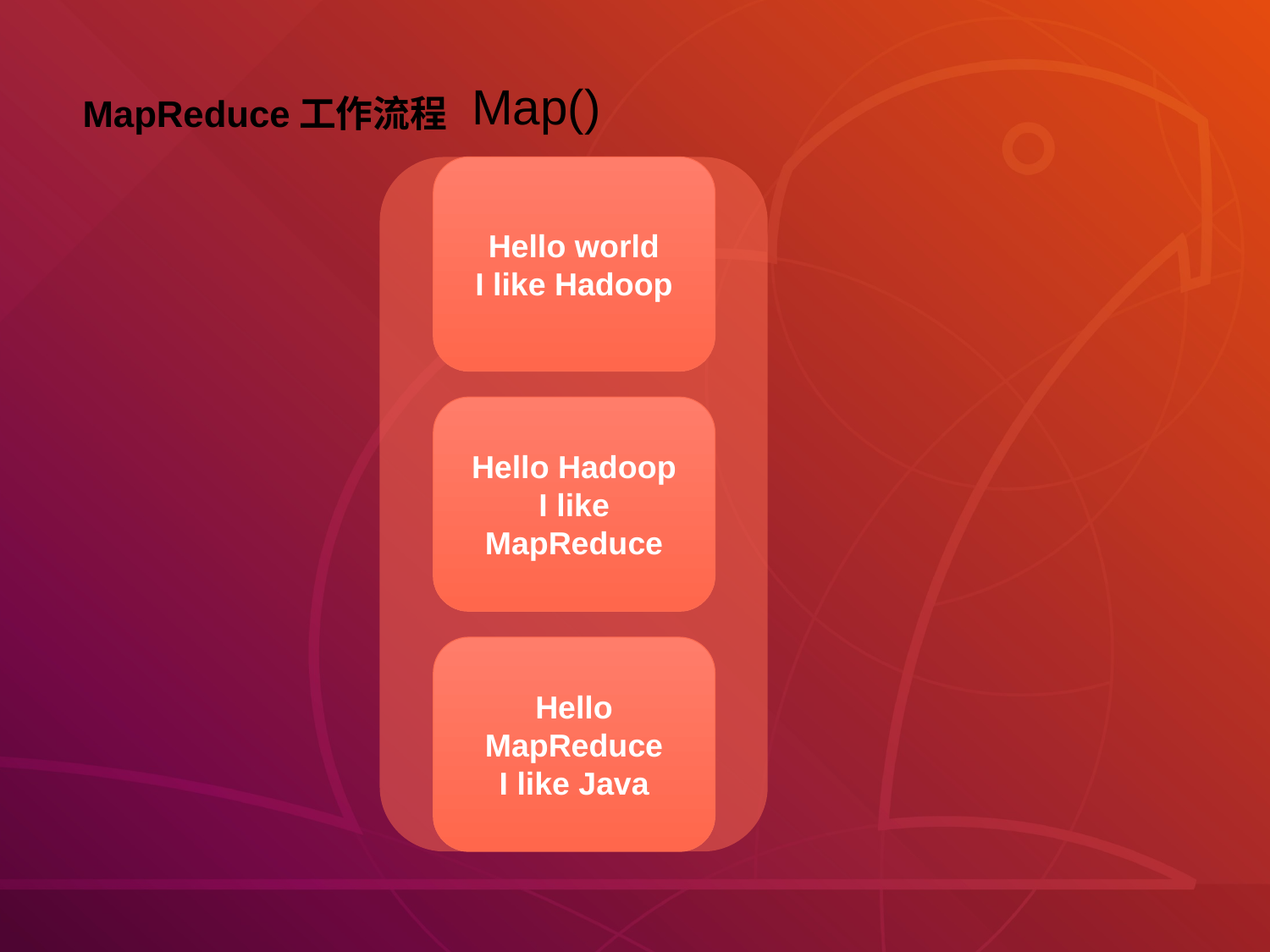

# MapReduce工作流程
InputSplit

Map()

Hello world
I like Hadoop
Hello Hadoop
I like MapReduce
Hello MapReduce
I like Java